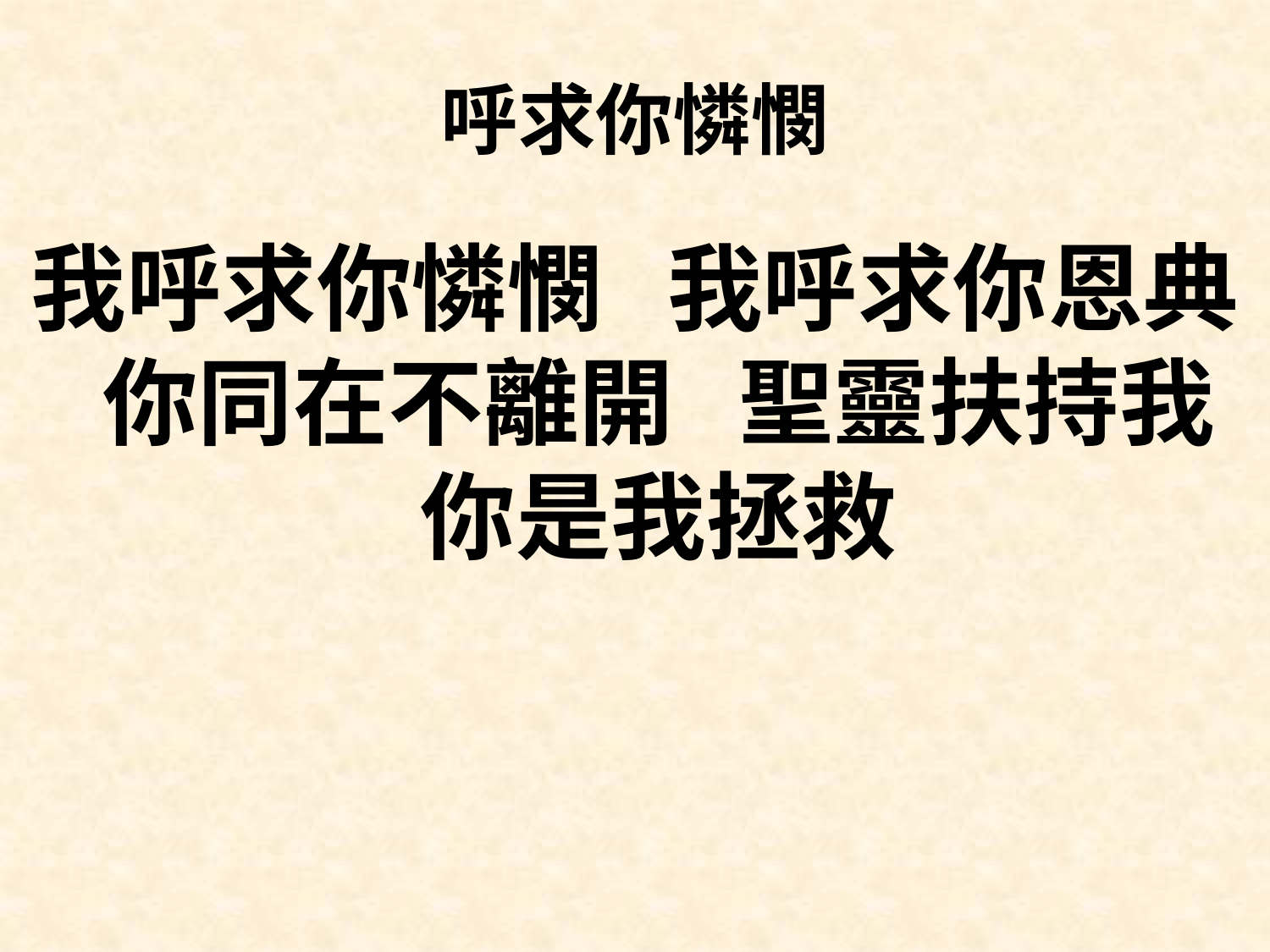

# 呼求你憐憫
我呼求你憐憫   我呼求你恩典
你同在不離開   聖靈扶持我
你是我拯救